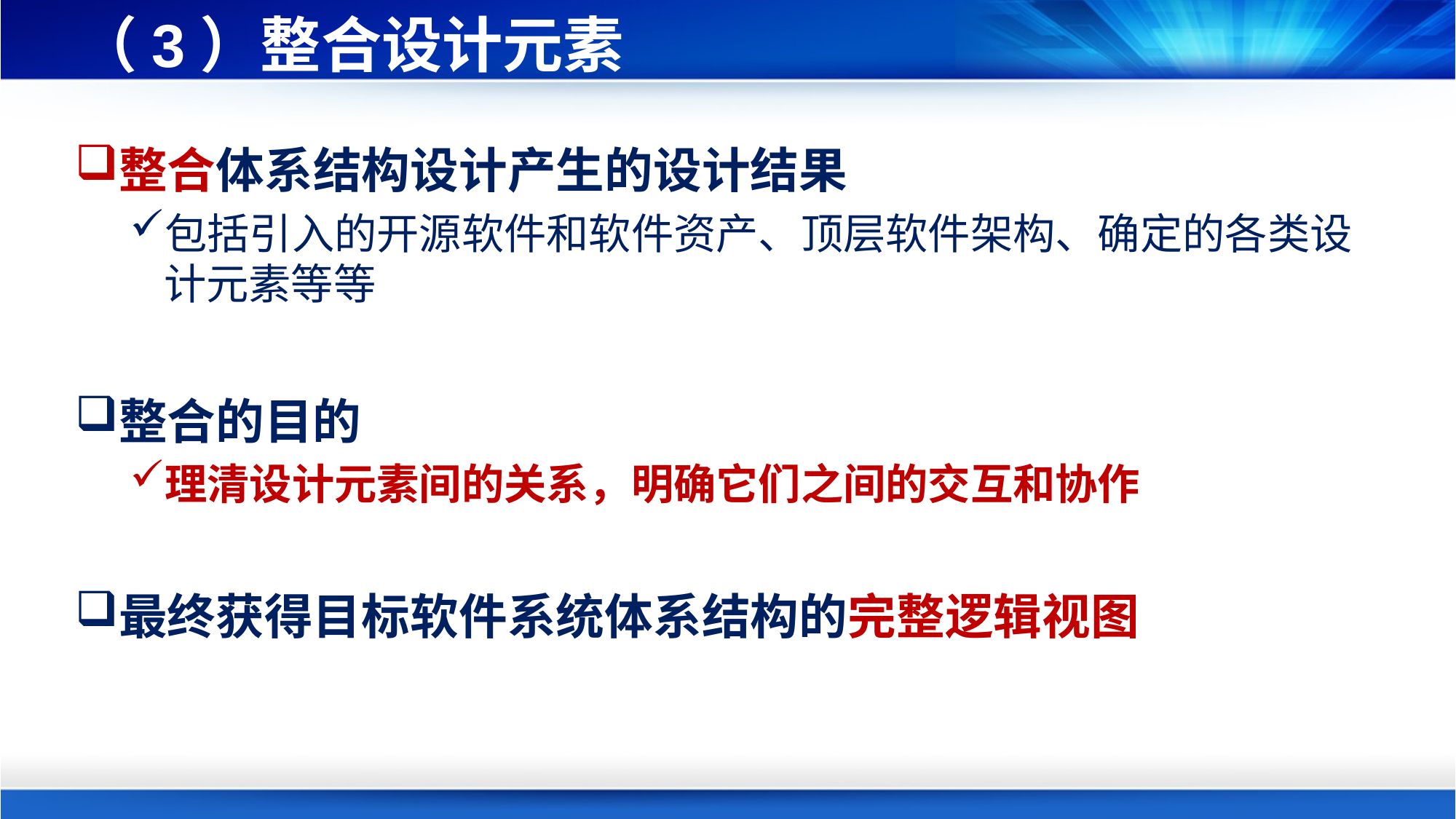

# （3）整合设计元素
整合体系结构设计产生的设计结果
包括引入的开源软件和软件资产、顶层软件架构、确定的各类设计元素等等

整合的目的
理清设计元素间的关系，明确它们之间的交互和协作

最终获得目标软件系统体系结构的完整逻辑视图